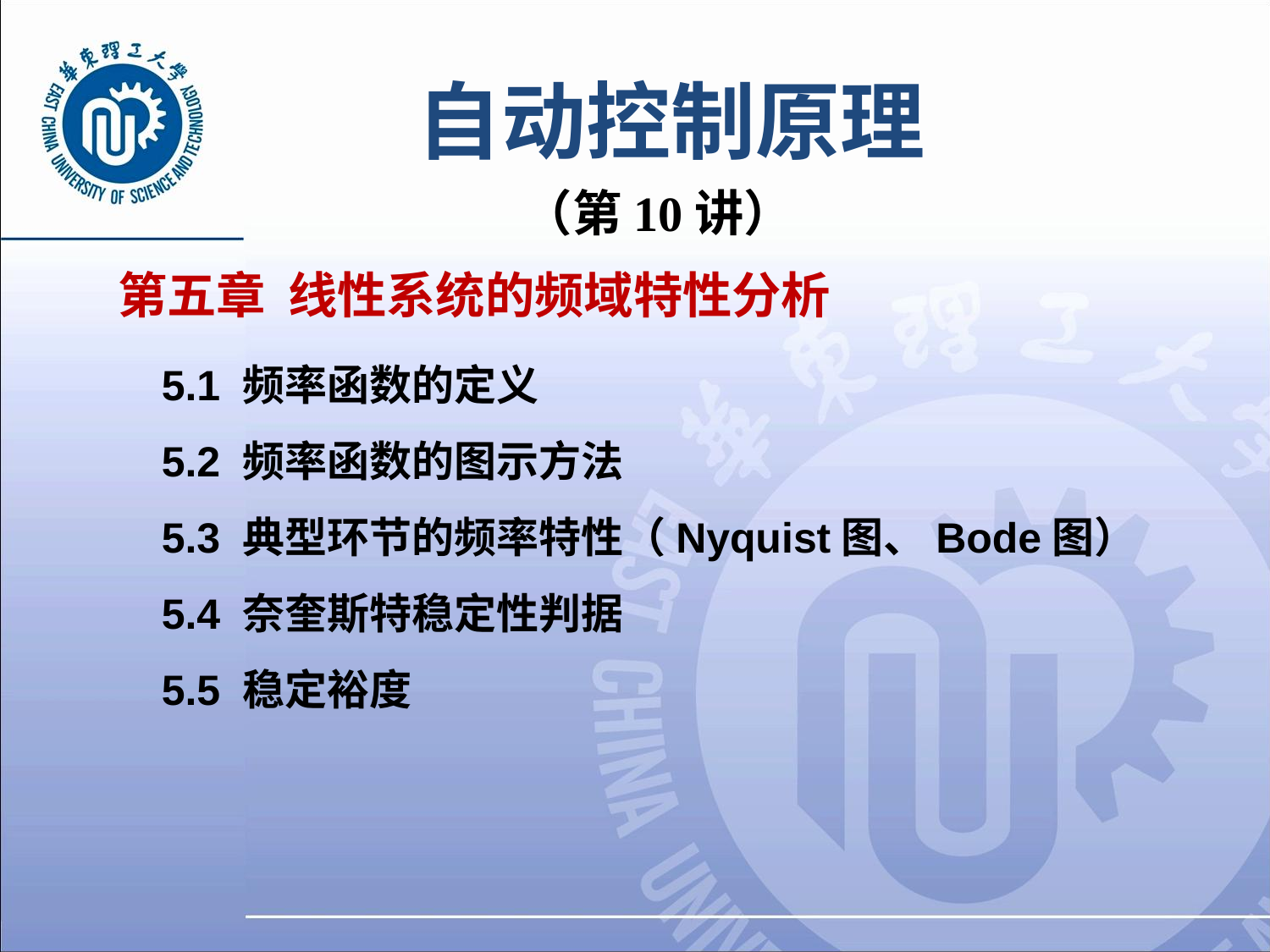

# 自动控制原理
    （第10讲）
第五章  线性系统的频域特性分析

5.1 频率函数的定义
5.2 频率函数的图示方法
5.3 典型环节的频率特性（Nyquist图、Bode图）
5.4 奈奎斯特稳定性判据
5.5 稳定裕度